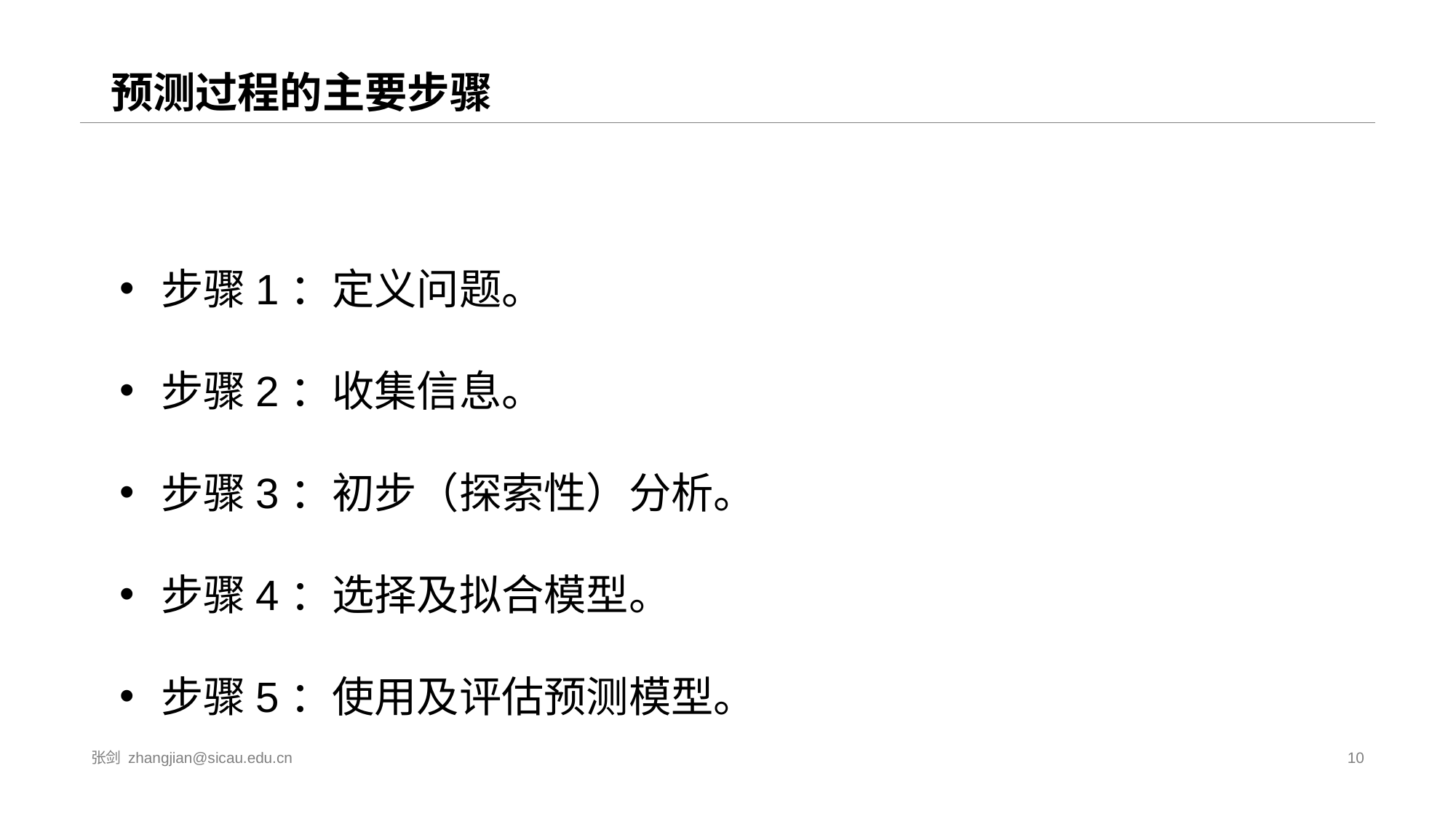

# 预测过程的主要步骤
步骤1：定义问题。
步骤2：收集信息。
步骤3：初步（探索性）分析。
步骤4：选择及拟合模型。
步骤5：使用及评估预测模型。
张剑 zhangjian@sicau.edu.cn
10